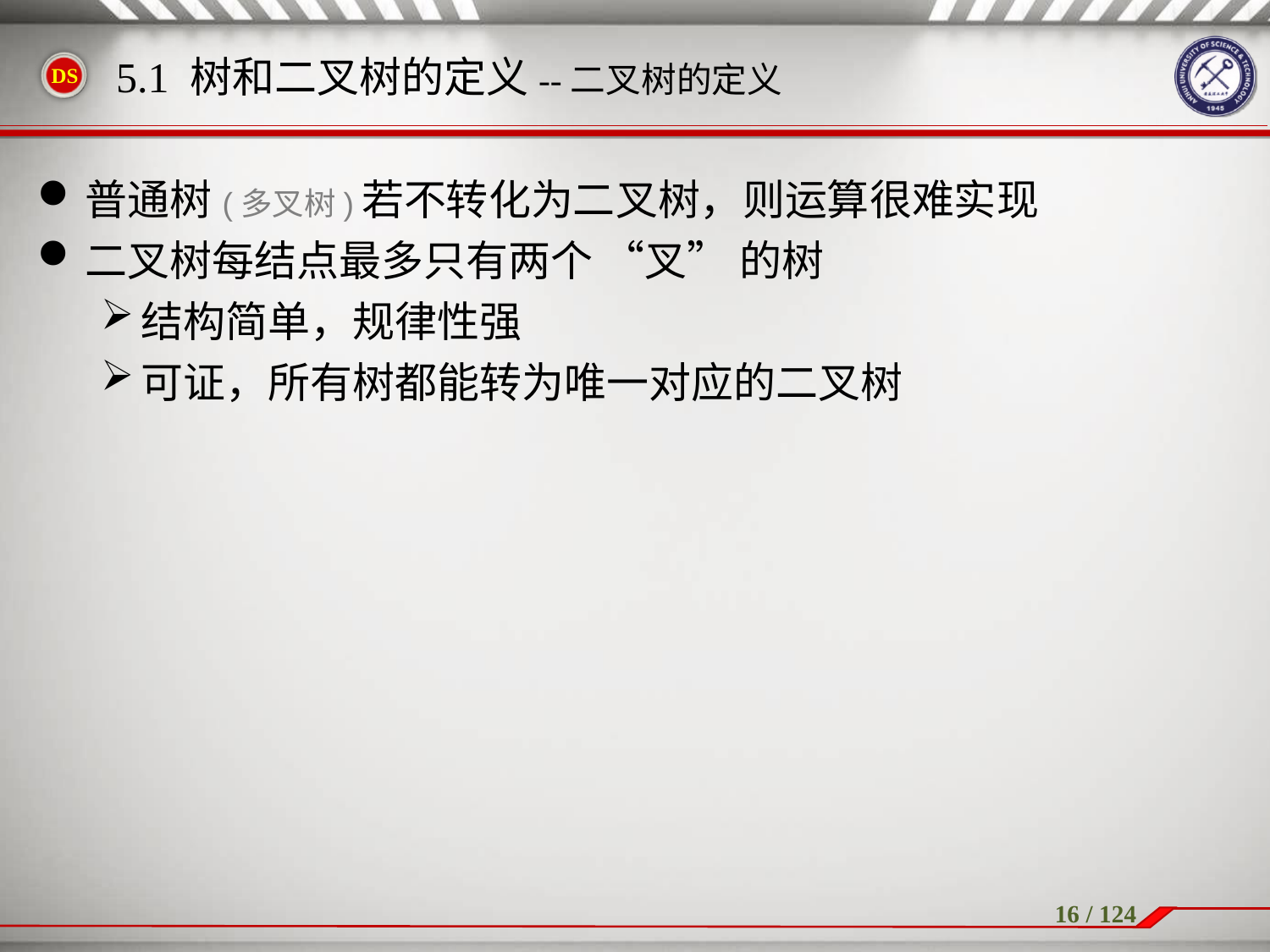

5.1 树和二叉树的定义--二叉树的定义
普通树(多叉树)若不转化为二叉树，则运算很难实现
二叉树每结点最多只有两个 “叉” 的树
结构简单，规律性强
可证，所有树都能转为唯一对应的二叉树